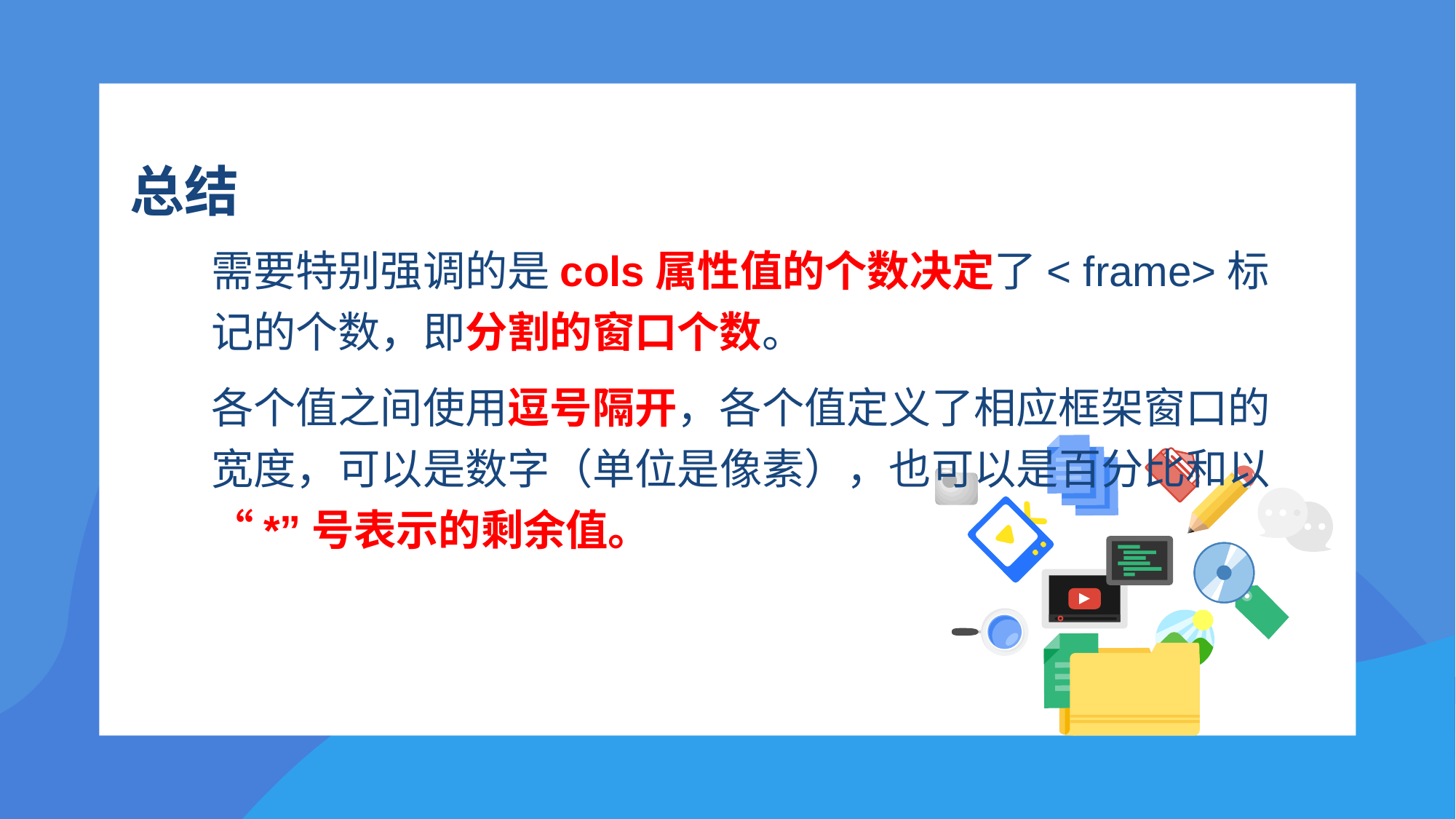

# 总结
需要特别强调的是cols属性值的个数决定了< frame>标记的个数，即分割的窗口个数。
各个值之间使用逗号隔开，各个值定义了相应框架窗口的宽度，可以是数字（单位是像素），也可以是百分比和以“*”号表示的剩余值。